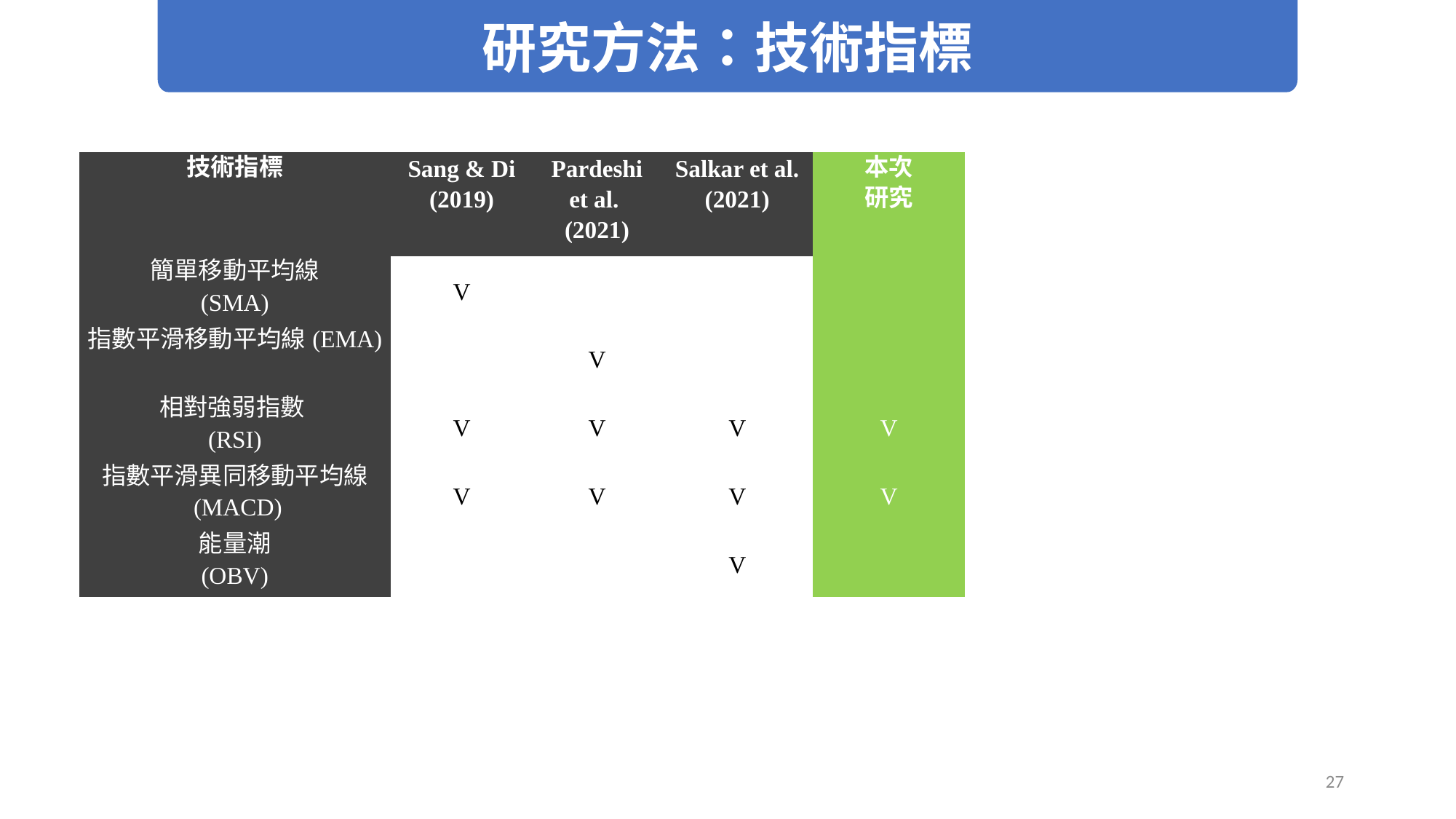

研究方法：技術指標
| 技術指標 | Sang & Di (2019) | Pardeshi et al. (2021) | Salkar et al. (2021) | 本次 研究 |
| --- | --- | --- | --- | --- |
| 簡單移動平均線 (SMA) | V |  |  |  |
| 指數平滑移動平均線(EMA) |  | V |  |  |
| 相對強弱指數 (RSI) | V | V | V | V |
| 指數平滑異同移動平均線 (MACD) | V | V | V | V |
| 能量潮 (OBV) |  |  | V |  |
27